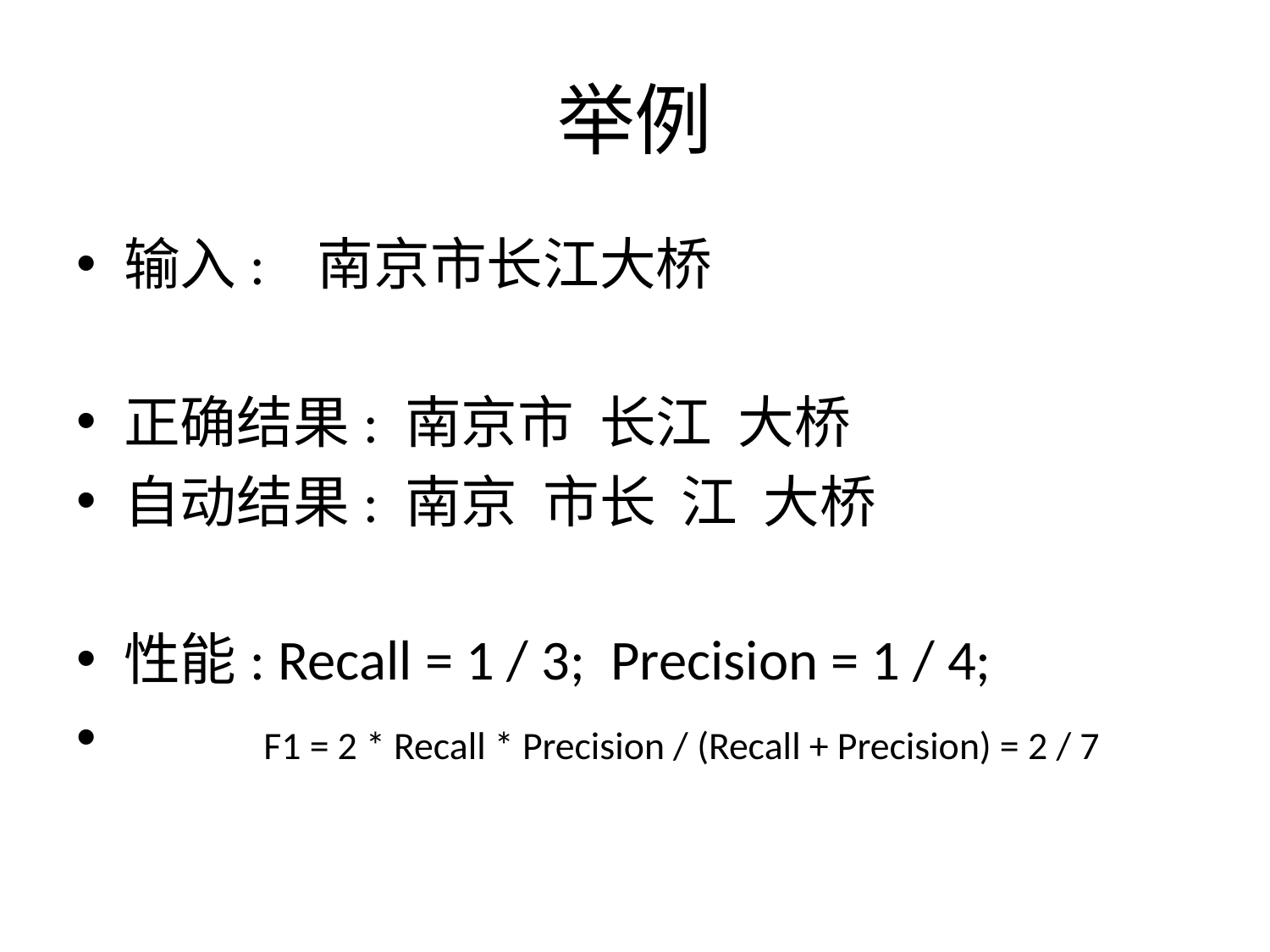

# 举例
输入:   南京市长江大桥

正确结果: 南京市  长江  大桥
自动结果: 南京  市长  江  大桥

性能: Recall = 1 / 3;  Precision = 1 / 4;
           F1 = 2 * Recall * Precision / (Recall + Precision) = 2 / 7